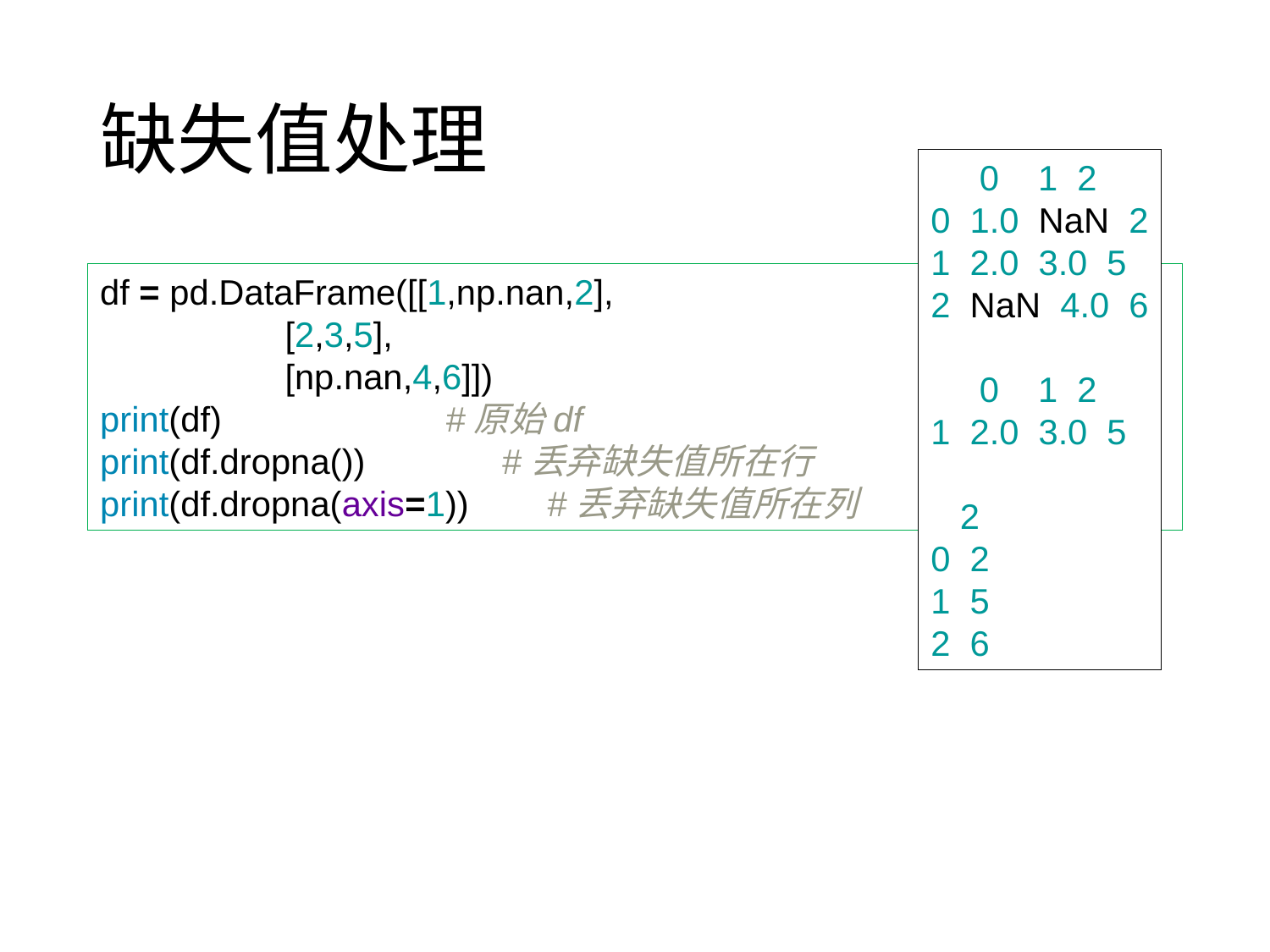

# 缺失值处理
     0    1  2
0  1.0  NaN  2
1  2.0  3.0  5
2  NaN  4.0  6
     0    1  2
1  2.0  3.0  5
   2
0  2
1  5
2  6
df = pd.DataFrame([[1,np.nan,2],
                   [2,3,5],
                   [np.nan,4,6]])
print(df)                       #原始df
print(df.dropna())              #丢弃缺失值所在行
print(df.dropna(axis=1))        #丢弃缺失值所在列
46